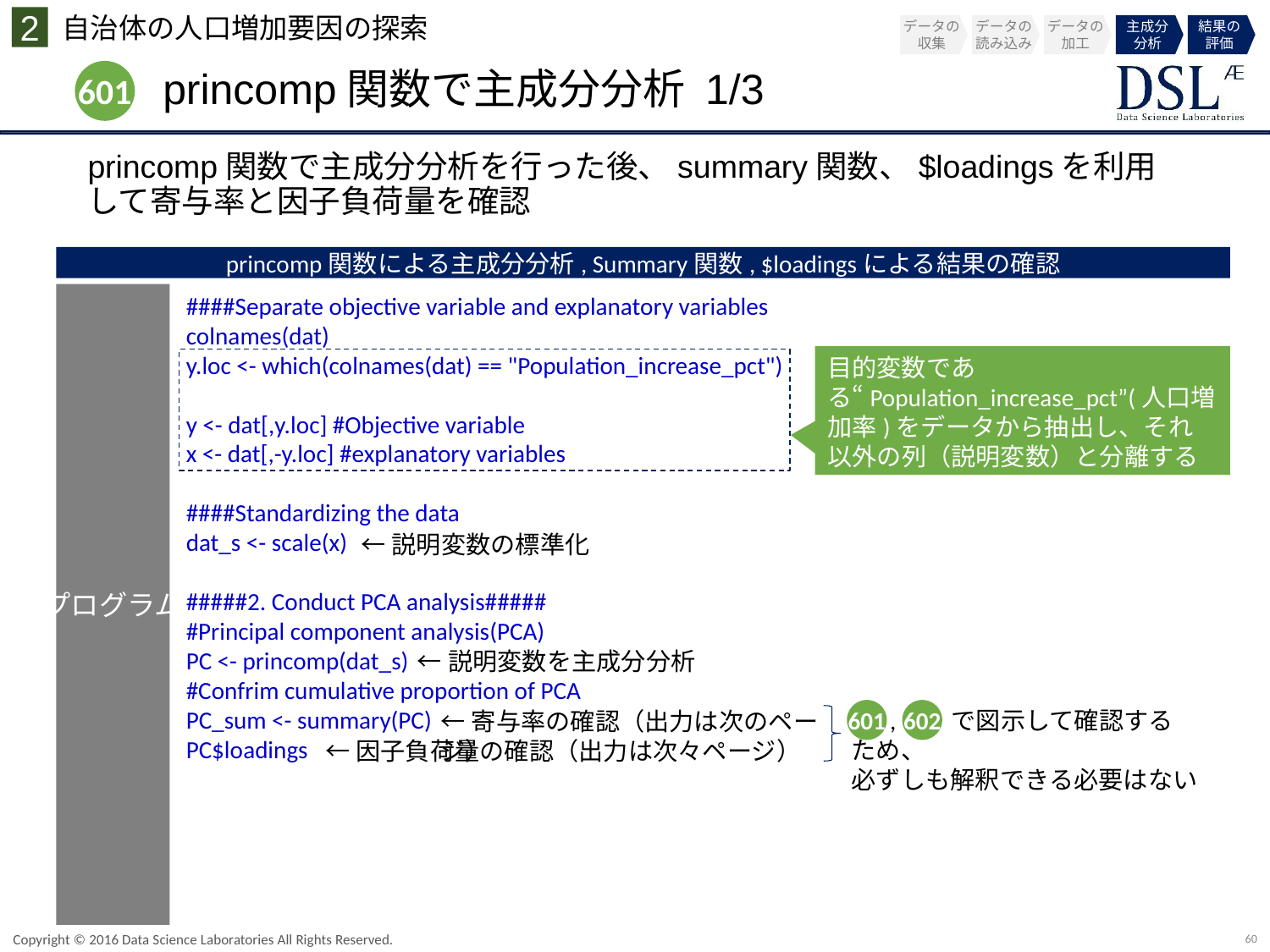

2
自治体の人口増加要因の探索
データの
収集
データの
読み込み
データの
加工
主成分
分析
結果の
評価
# princomp関数で主成分分析 1/3
601
princomp関数で主成分分析を行った後、summary関数、$loadingsを利用して寄与率と因子負荷量を確認
princomp関数による主成分分析, Summary関数, $loadingsによる結果の確認
プログラム
####Separate objective variable and explanatory variables
colnames(dat)
y.loc <- which(colnames(dat) == "Population_increase_pct")

y <- dat[,y.loc] #Objective variable
x <- dat[,-y.loc] #explanatory variables

####Standardizing the data
dat_s <- scale(x)

#####2. Conduct PCA analysis#####
#Principal component analysis(PCA)
PC <- princomp(dat_s)
#Confrim cumulative proportion of PCA
PC_sum <- summary(PC)
PC$loadings
目的変数である“Population_increase_pct”(人口増加率)をデータから抽出し、それ以外の列（説明変数）と分離する

←説明変数の標準化
←説明変数を主成分分析
       ,         で図示して確認するため、
必ずしも解釈できる必要はない
601
602
←寄与率の確認（出力は次のページ）

←因子負荷量の確認（出力は次々ページ）
60
Copyright © 2016 Data Science Laboratories All Rights Reserved.